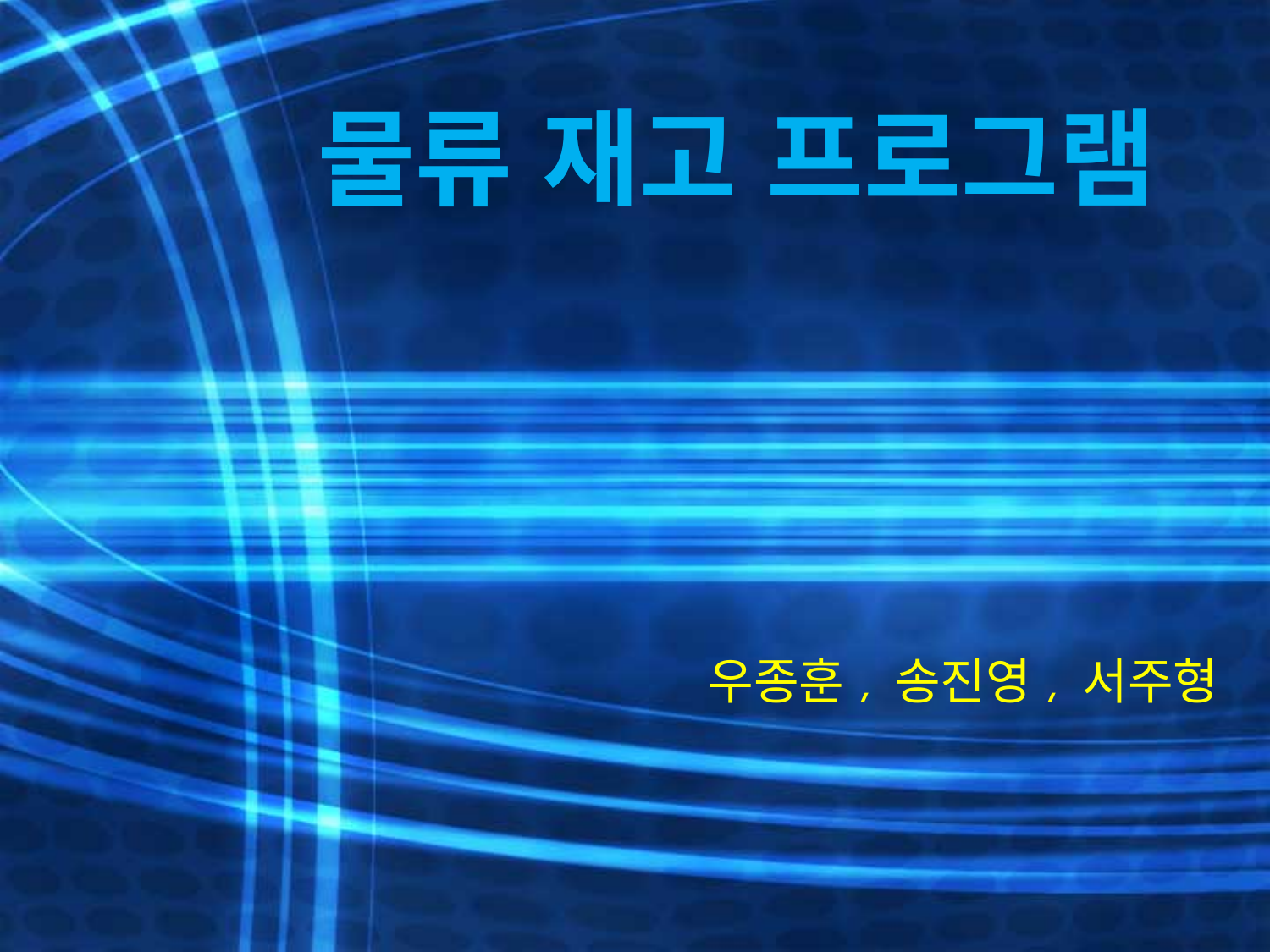

# 물류 재고 프로그램
우종훈, 송진영, 서주형